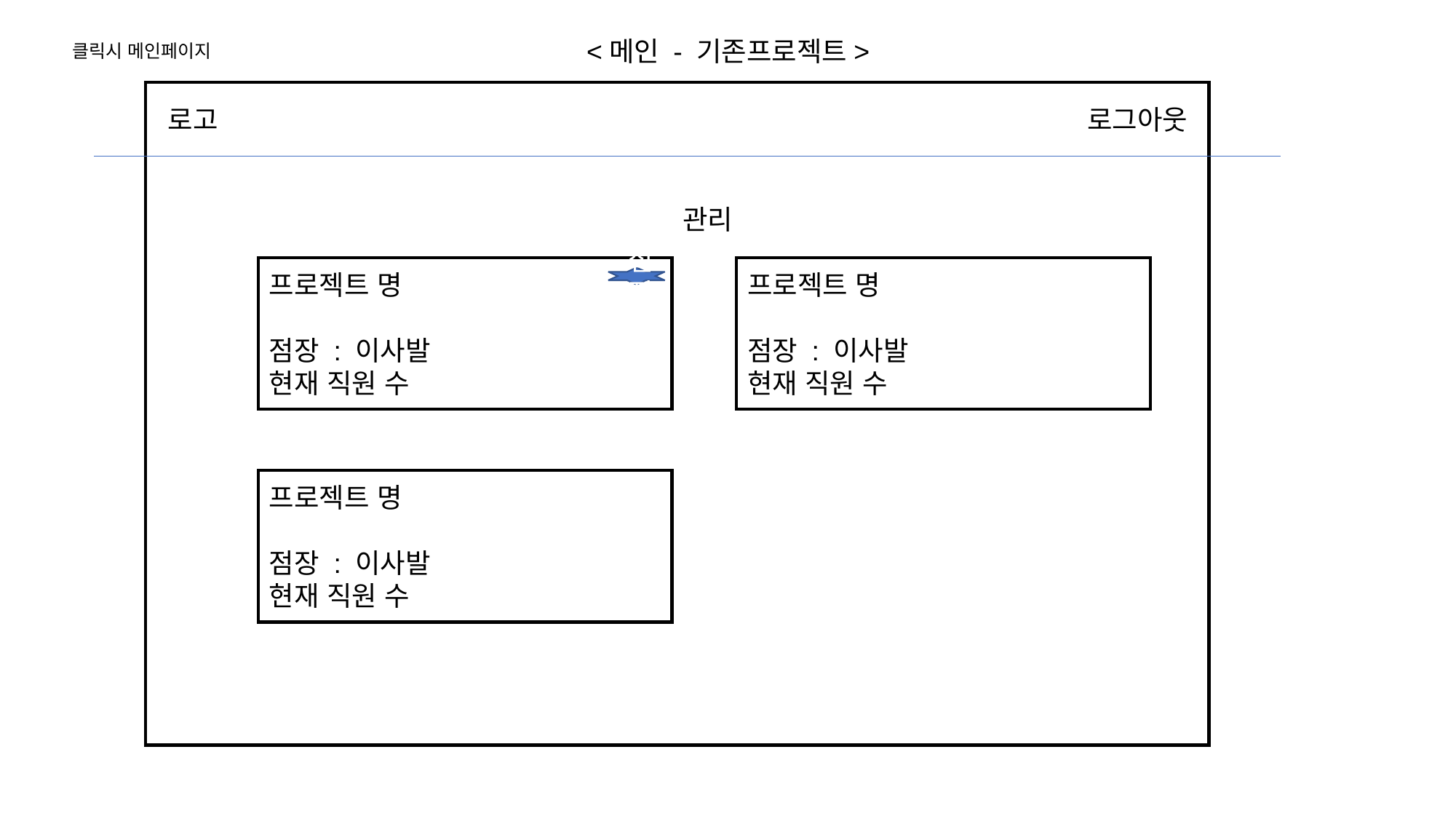

<메인 - 기존프로젝트>
클릭시 메인페이지

로고
로그아웃
관리
프로젝트 명

점장 : 이사발
현재 직원 수
프로젝트 명

점장 : 이사발
현재 직원 수
설정
프로젝트 명

점장 : 이사발
현재 직원 수